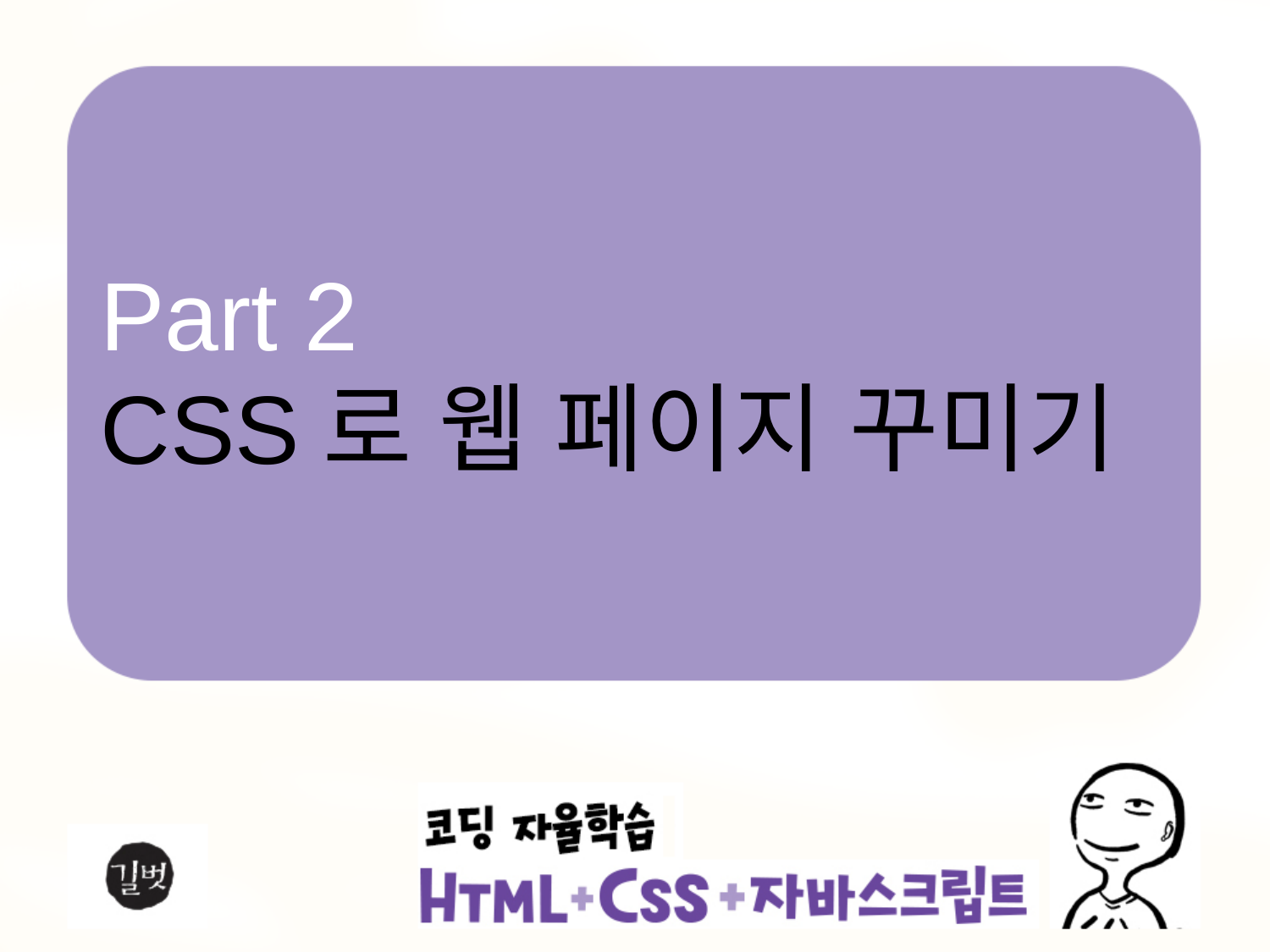

Part 2
# CSS로 웹 페이지 꾸미기